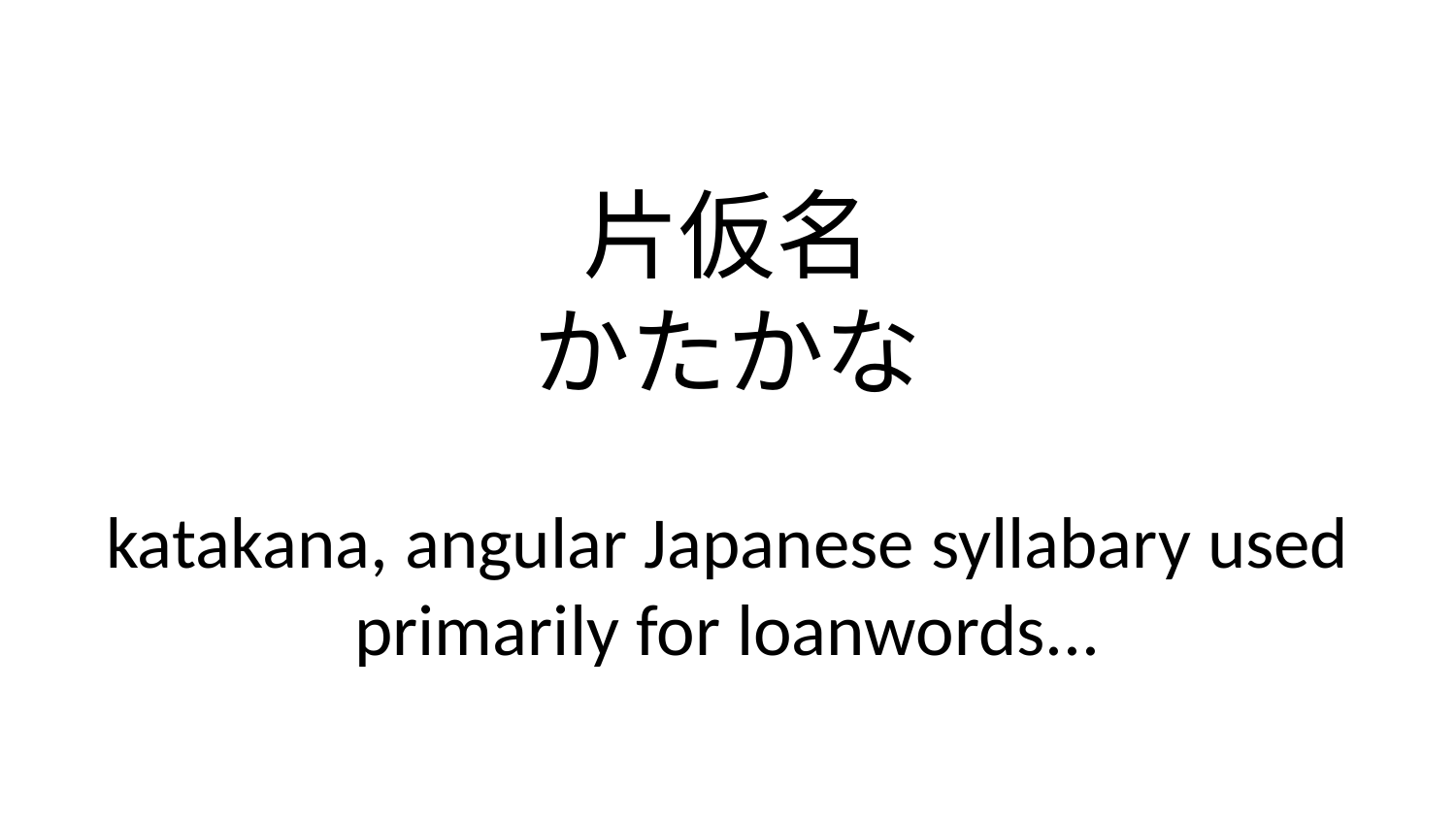

片仮名
かたかな
katakana, angular Japanese syllabary used primarily for loanwords...
59-60